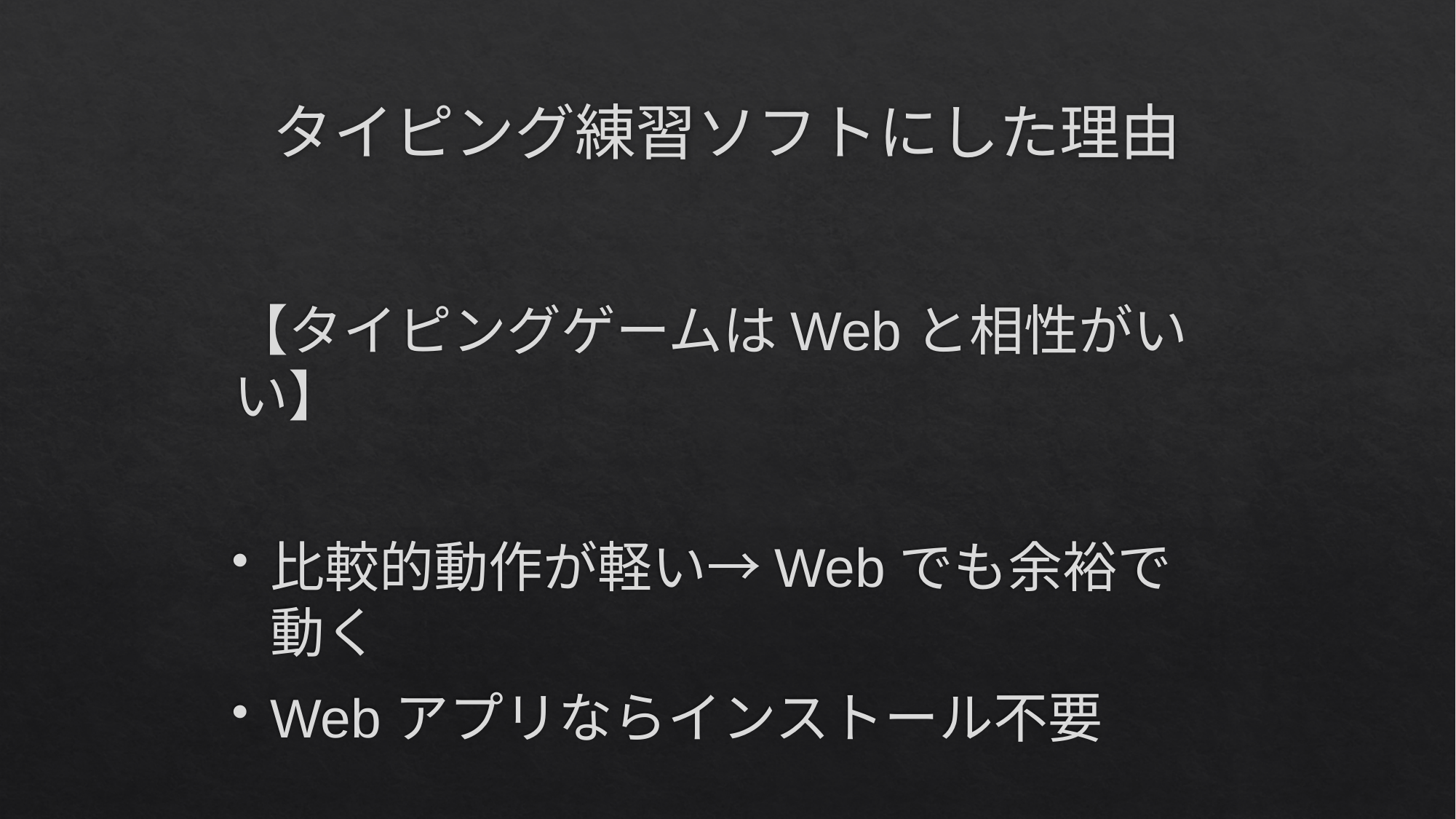

# タイピング練習ソフトにした理由
【タイピングゲームはWebと相性がいい】

比較的動作が軽い→Webでも余裕で動く
Webアプリならインストール不要